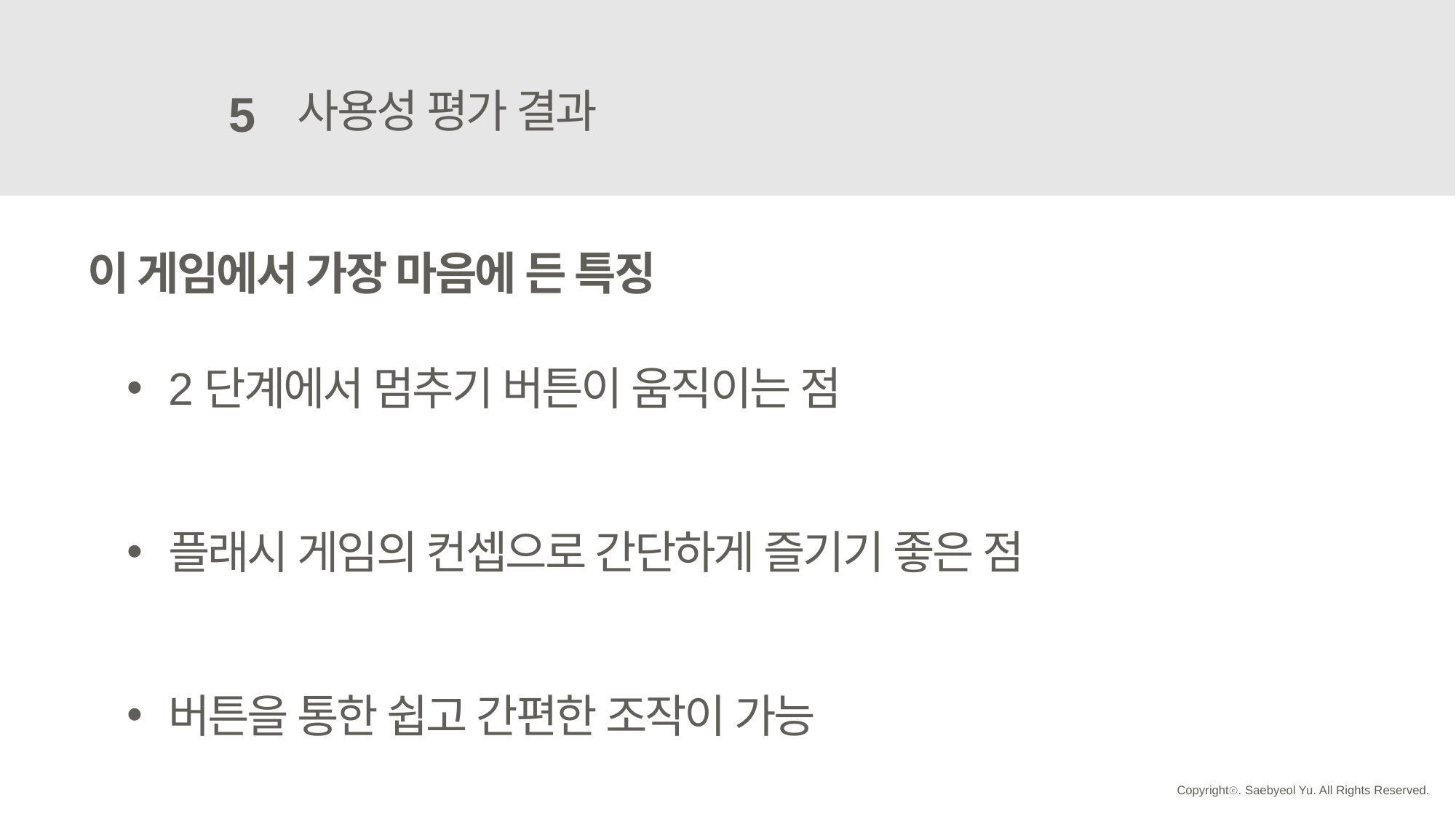

사용성 평가 결과
5
이 게임에서 가장 마음에 든 특징
2단계에서 멈추기 버튼이 움직이는 점

플래시 게임의 컨셉으로 간단하게 즐기기 좋은 점

버튼을 통한 쉽고 간편한 조작이 가능